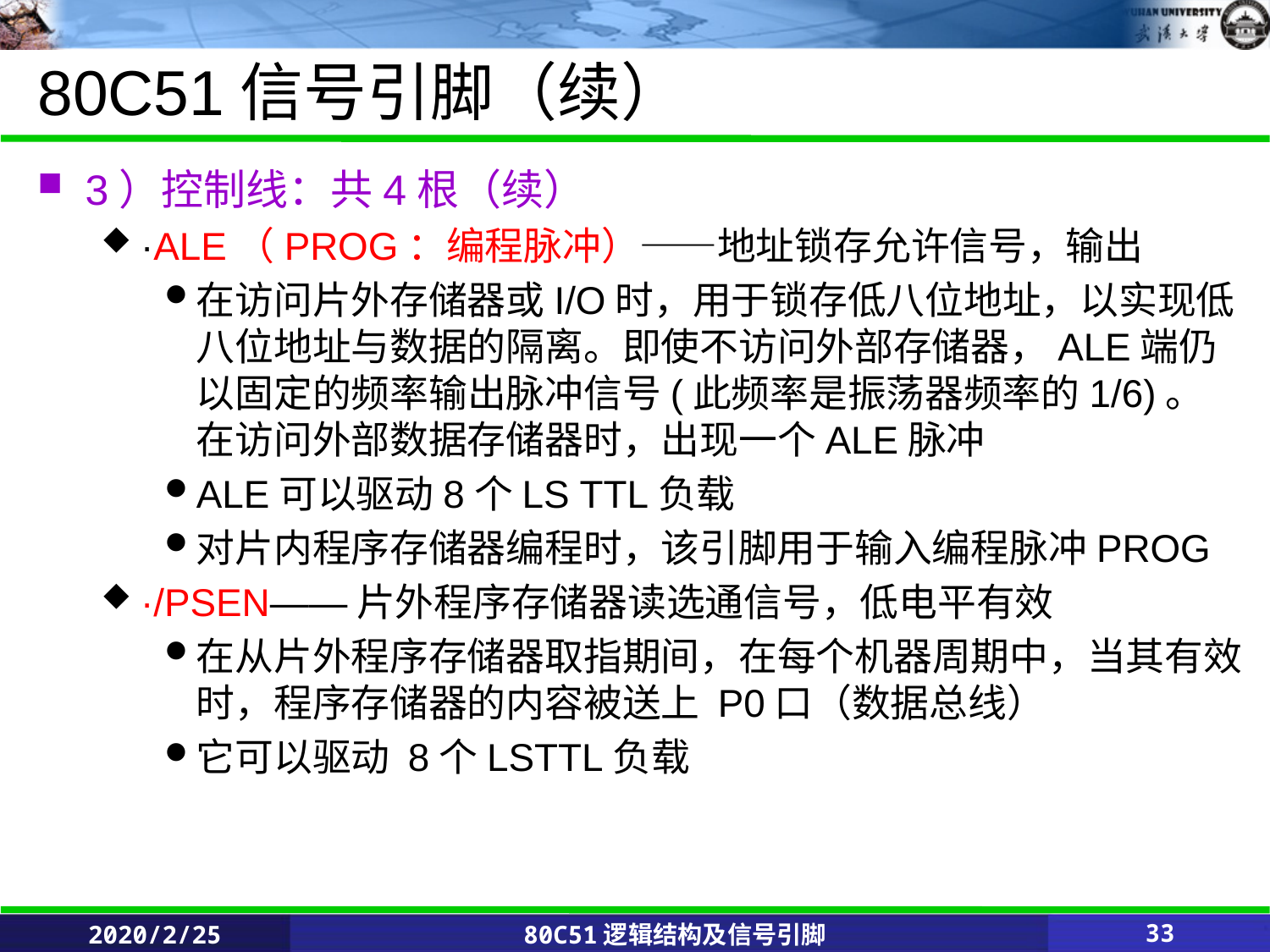

# 80C51信号引脚（续）
3）控制线：共4根（续）
·ALE（PROG：编程脉冲）——地址锁存允许信号，输出
在访问片外存储器或I/O时，用于锁存低八位地址，以实现低八位地址与数据的隔离。即使不访问外部存储器，ALE端仍以固定的频率输出脉冲信号(此频率是振荡器频率的1/6)。在访问外部数据存储器时，出现一个ALE脉冲
ALE可以驱动8个LS TTL负载
对片内程序存储器编程时，该引脚用于输入编程脉冲PROG
·/PSEN——片外程序存储器读选通信号，低电平有效
在从片外程序存储器取指期间，在每个机器周期中，当其有效时，程序存储器的内容被送上 P0口（数据总线）
它可以驱动 8个LSTTL负载
2020/2/25
80C51逻辑结构及信号引脚
33